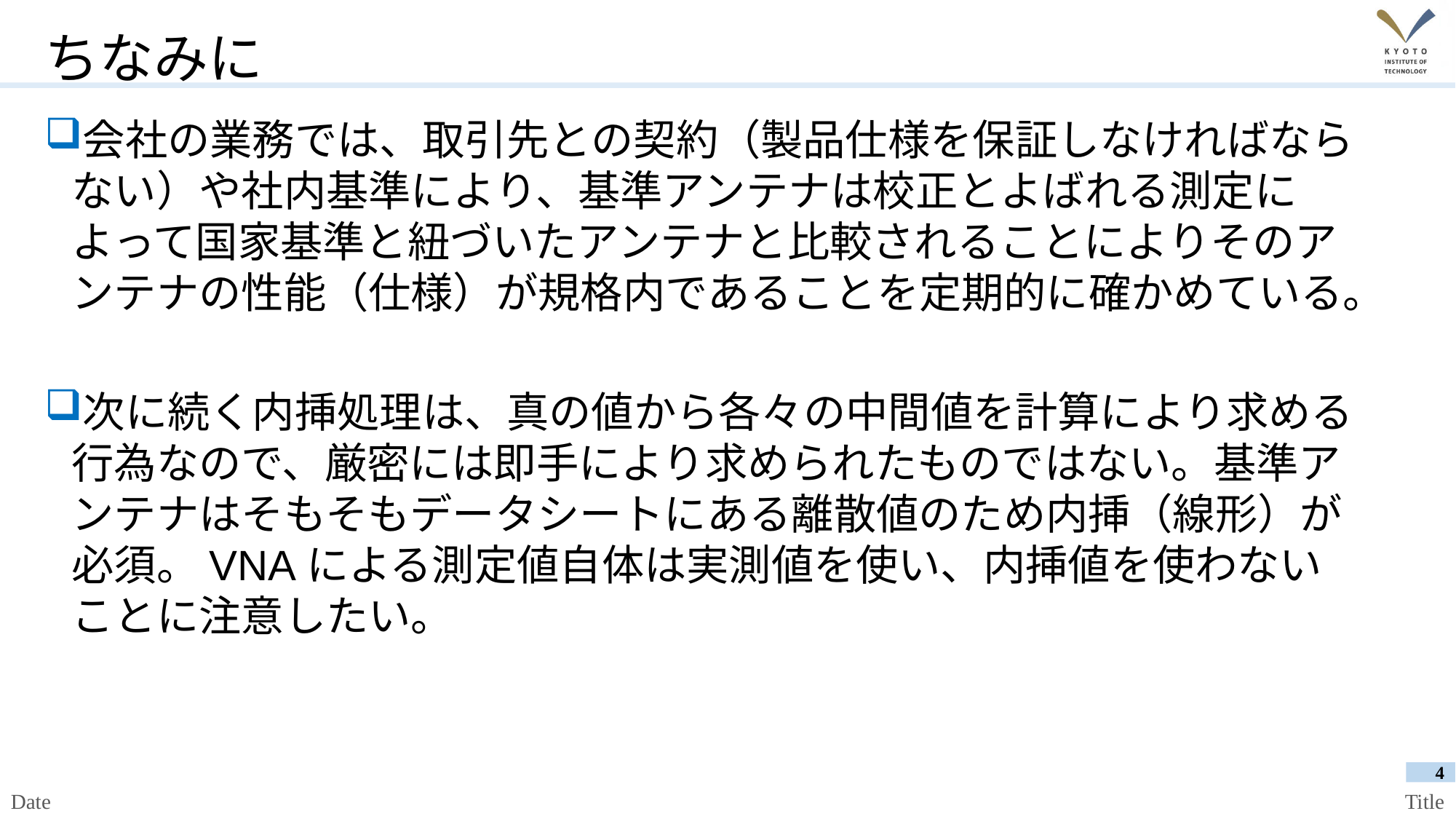

# ちなみに
会社の業務では、取引先との契約（製品仕様を保証しなければならない）や社内基準により、基準アンテナは校正とよばれる測定によって国家基準と紐づいたアンテナと比較されることによりそのアンテナの性能（仕様）が規格内であることを定期的に確かめている。

次に続く内挿処理は、真の値から各々の中間値を計算により求める行為なので、厳密には即手により求められたものではない。基準アンテナはそもそもデータシートにある離散値のため内挿（線形）が必須。VNAによる測定値自体は実測値を使い、内挿値を使わないことに注意したい。
4